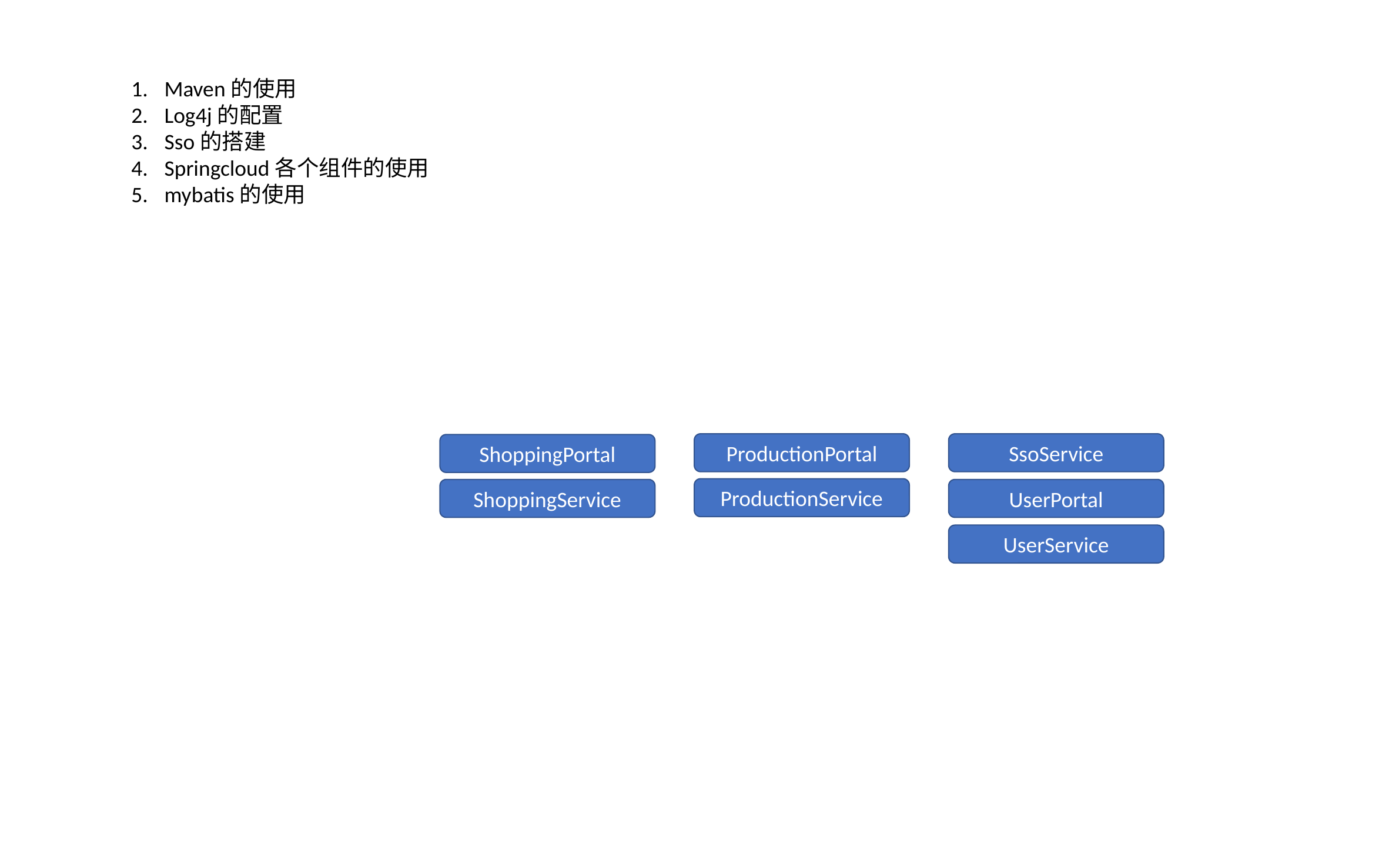

Maven的使用
Log4j的配置
Sso的搭建
Springcloud各个组件的使用
mybatis的使用
ProductionPortal
SsoService
ShoppingPortal
ProductionService
ShoppingService
UserPortal
UserService